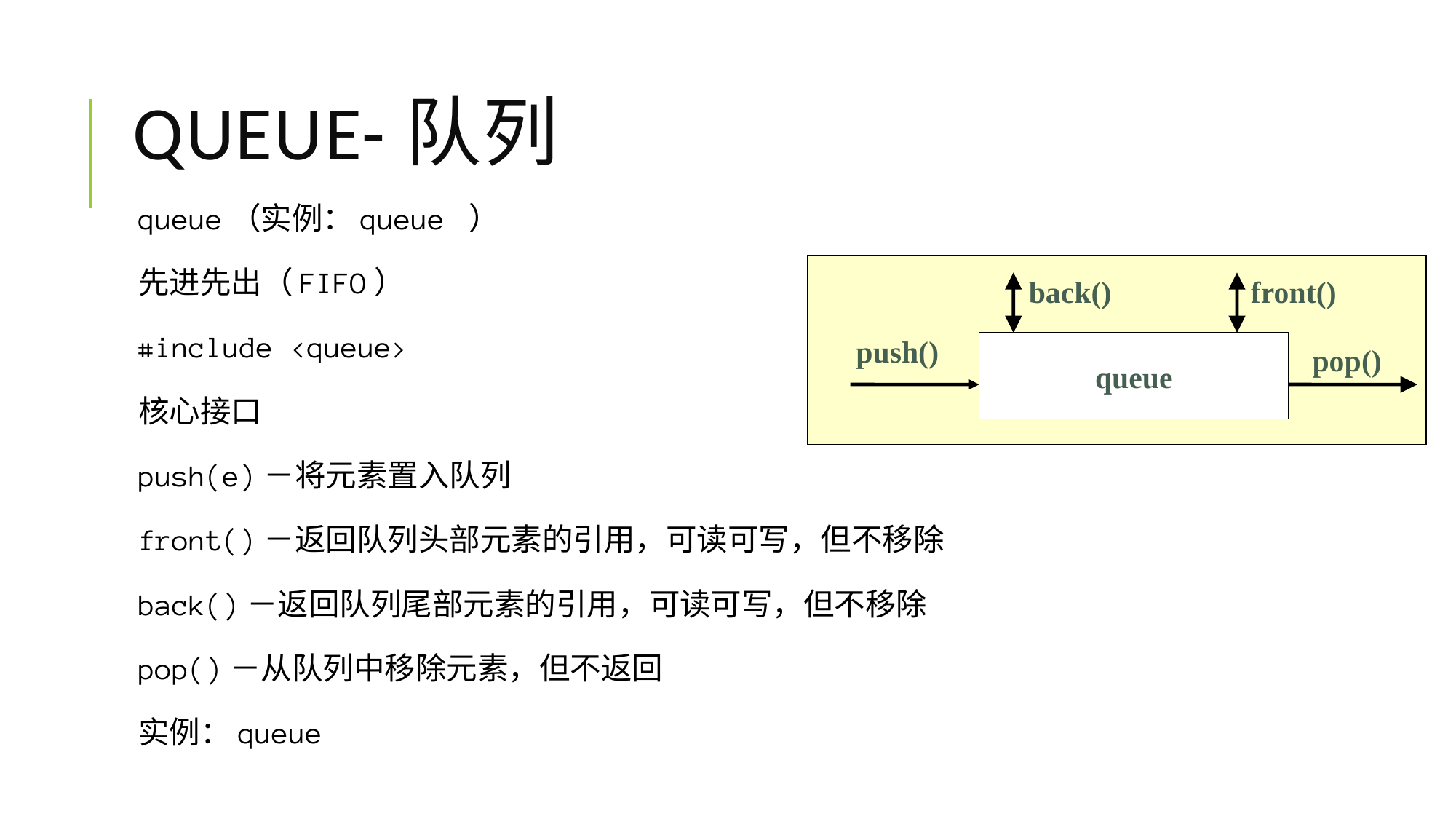

# queue-队列
queue（实例：queue ）
先进先出（FIFO）
#include <queue>
核心接口
push(e)－将元素置入队列
front()－返回队列头部元素的引用，可读可写，但不移除
back()－返回队列尾部元素的引用，可读可写，但不移除
pop()－从队列中移除元素，但不返回
实例：queue

back()

front()
push()
queue
pop()